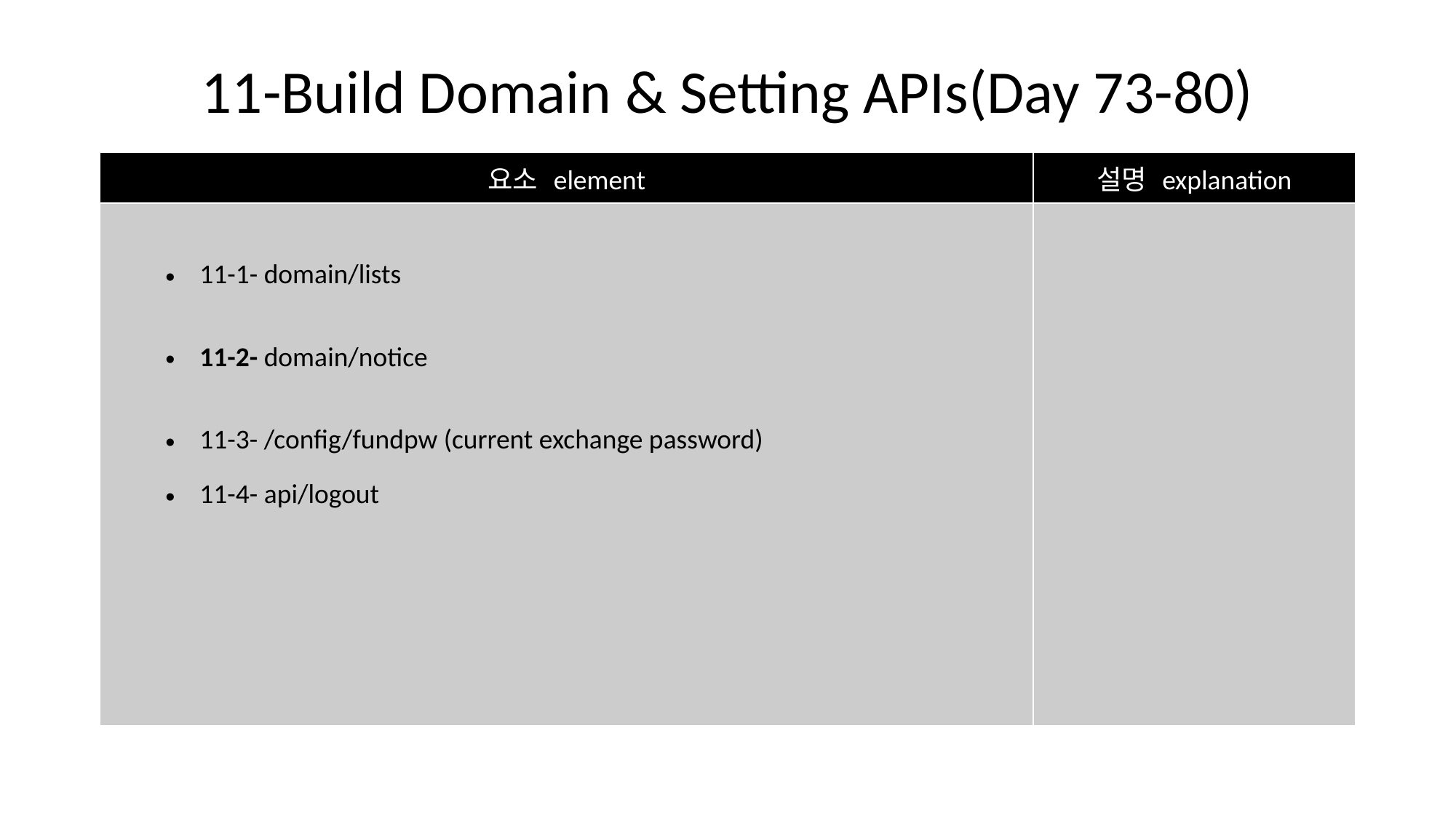

# 11-Build Domain & Setting APIs(Day 73-80)
| 요소 element | 설명 explanation |
| --- | --- |
| 11-1- domain/lists 11-2- domain/notice 11-3- /config/fundpw (current exchange password) 11-4- api/logout |  |